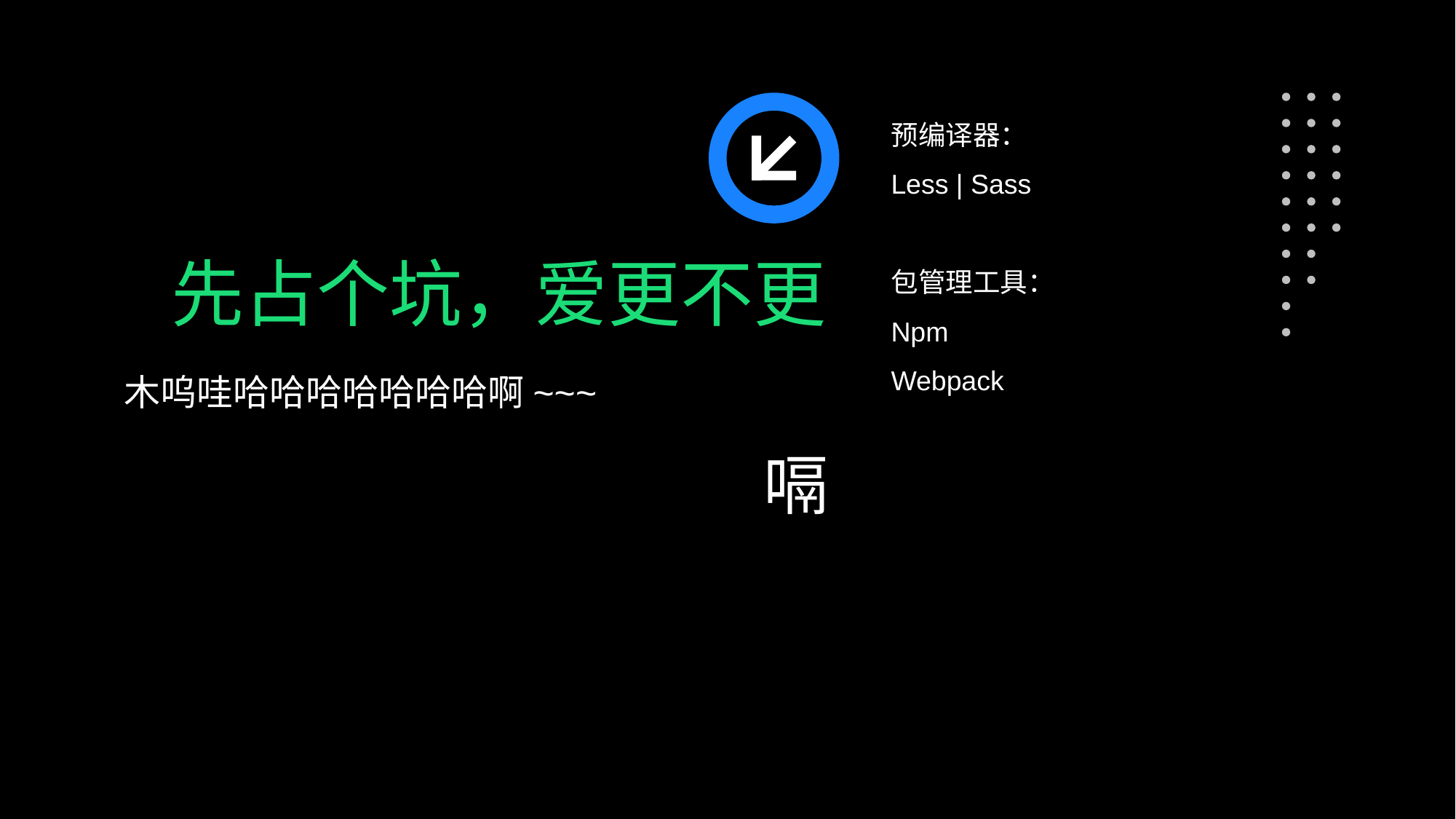

预编译器：
Less | Sass

包管理工具：
Npm
Webpack

先占个坑，爱更不更
木呜哇哈哈哈哈哈哈哈啊~~~
嗝